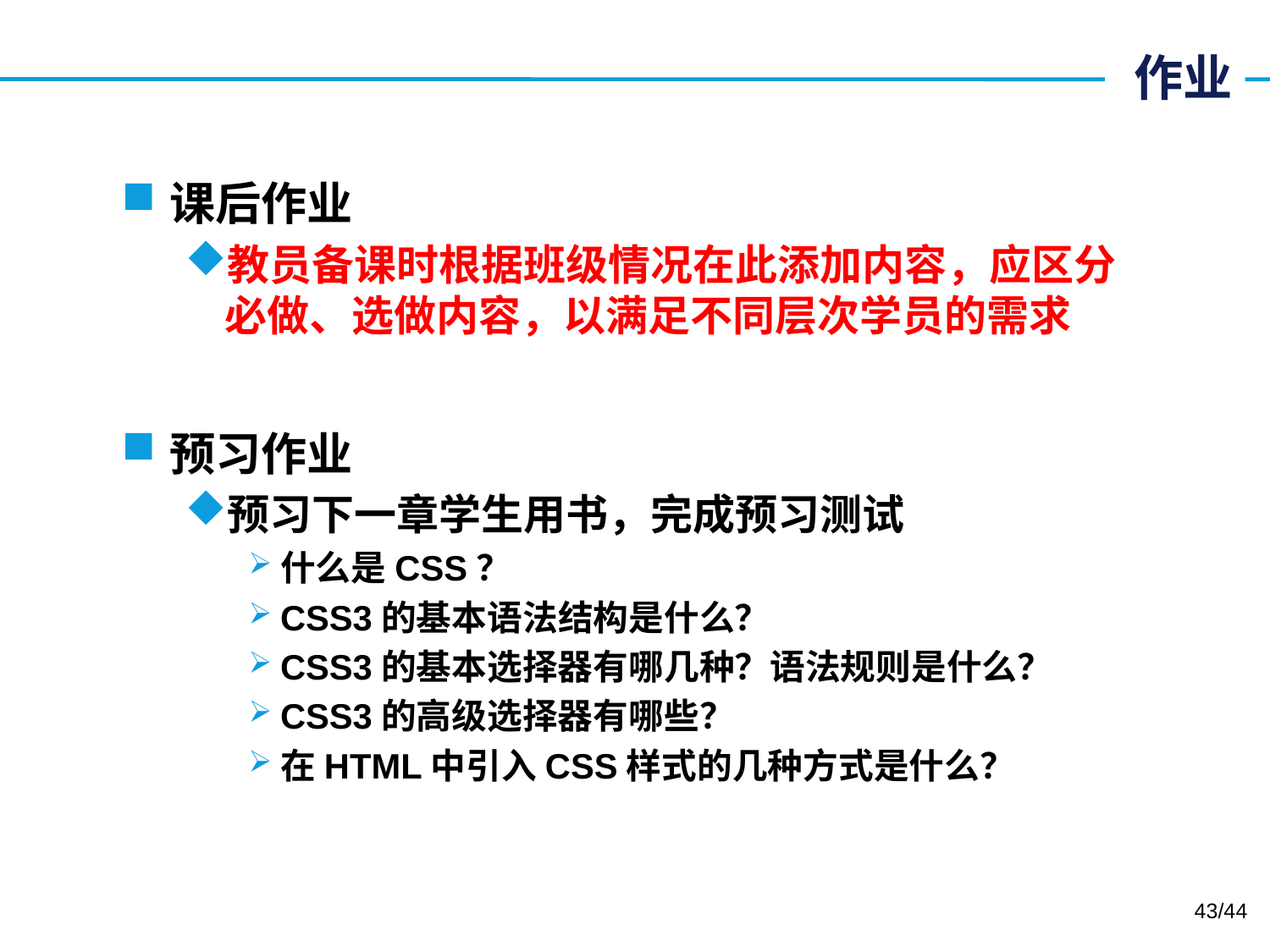

# 作业
课后作业
教员备课时根据班级情况在此添加内容，应区分必做、选做内容，以满足不同层次学员的需求

预习作业
预习下一章学生用书，完成预习测试
什么是CSS？
CSS3的基本语法结构是什么？
CSS3的基本选择器有哪几种？语法规则是什么？
CSS3的高级选择器有哪些？
在HTML中引入CSS样式的几种方式是什么？
43/44